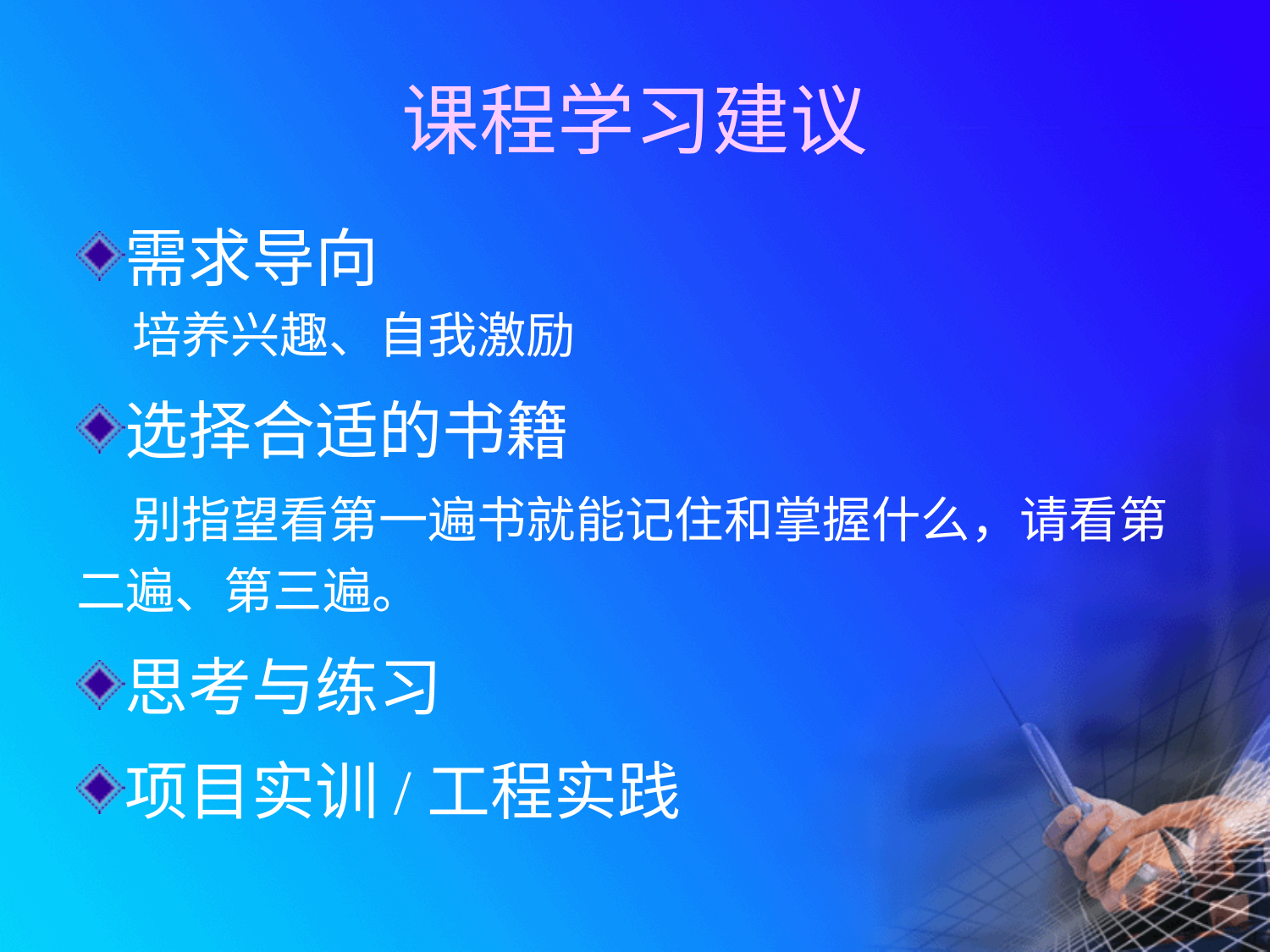

# 课程学习建议
需求导向
    培养兴趣、自我激励
选择合适的书籍
    别指望看第一遍书就能记住和掌握什么，请看第二遍、第三遍。
思考与练习
项目实训/工程实践